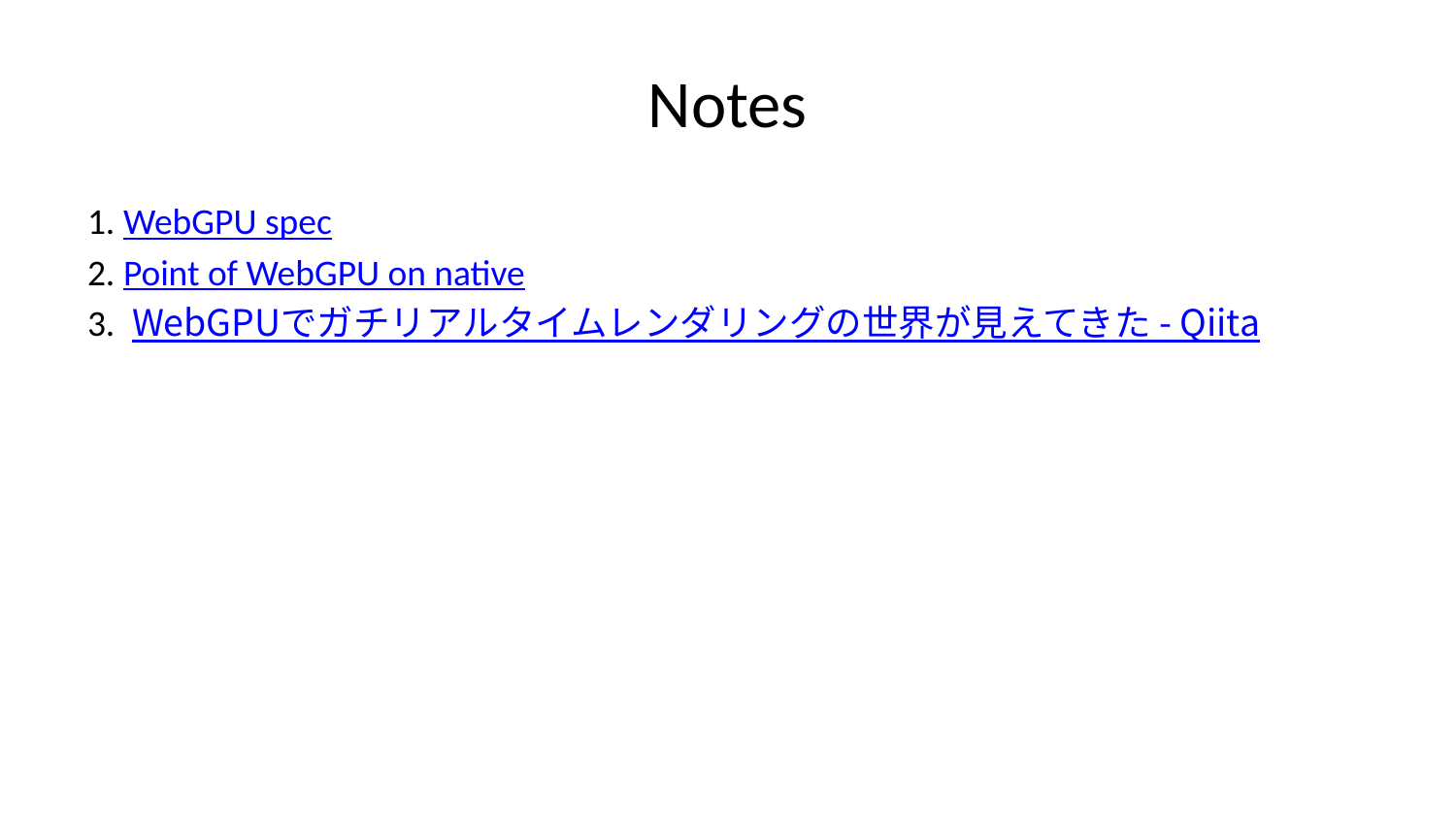

# Notes
1. WebGPU spec
2. Point of WebGPU on native
3. WebGPUでガチリアルタイムレンダリングの世界が見えてきた - Qiita